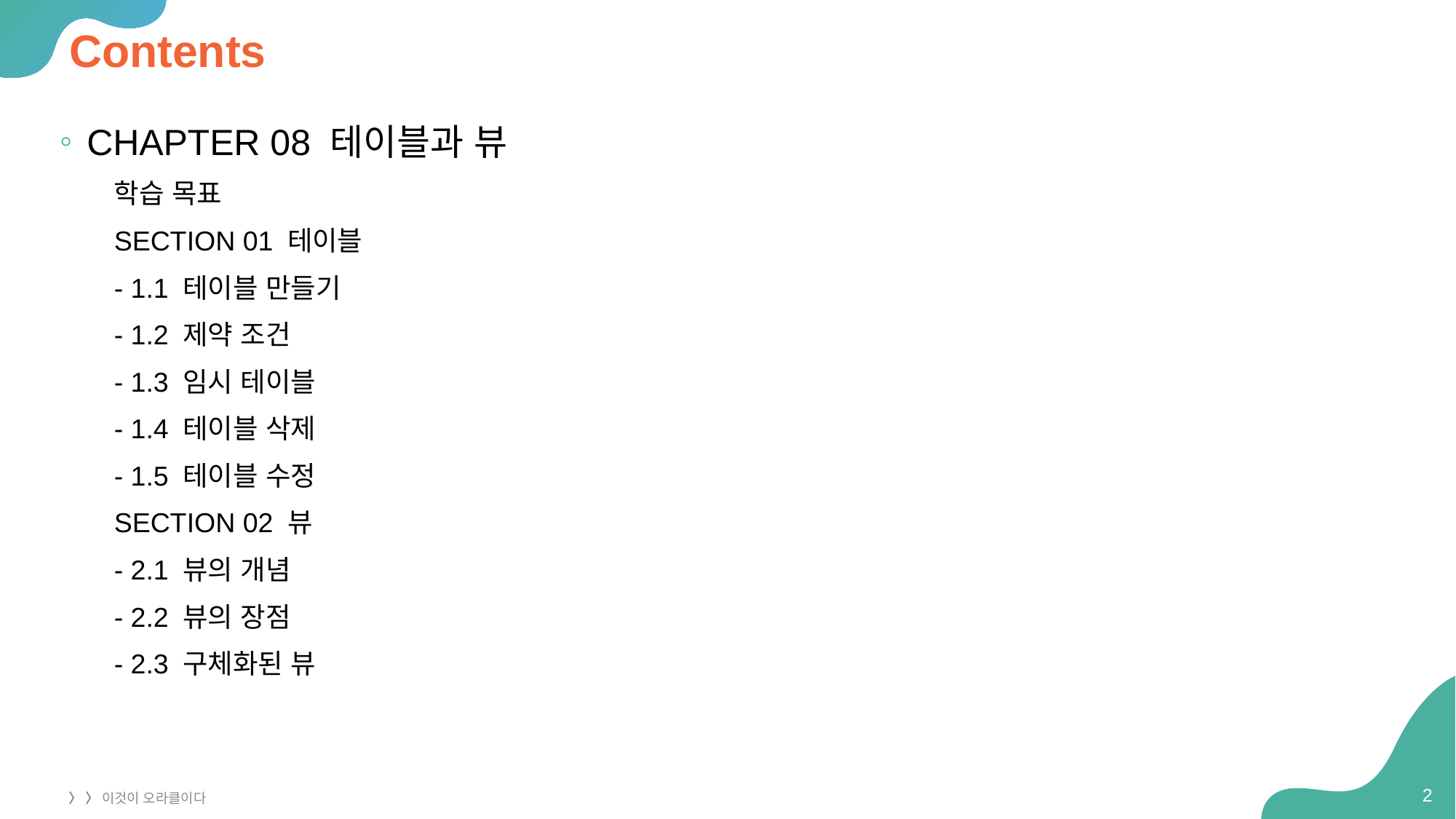

# Contents
CHAPTER 08 테이블과 뷰
학습 목표
SECTION 01 테이블
- 1.1 테이블 만들기
- 1.2 제약 조건
- 1.3 임시 테이블
- 1.4 테이블 삭제
- 1.5 테이블 수정
SECTION 02 뷰
- 2.1 뷰의 개념
- 2.2 뷰의 장점
- 2.3 구체화된 뷰

2
〉 〉 이것이 오라클이다